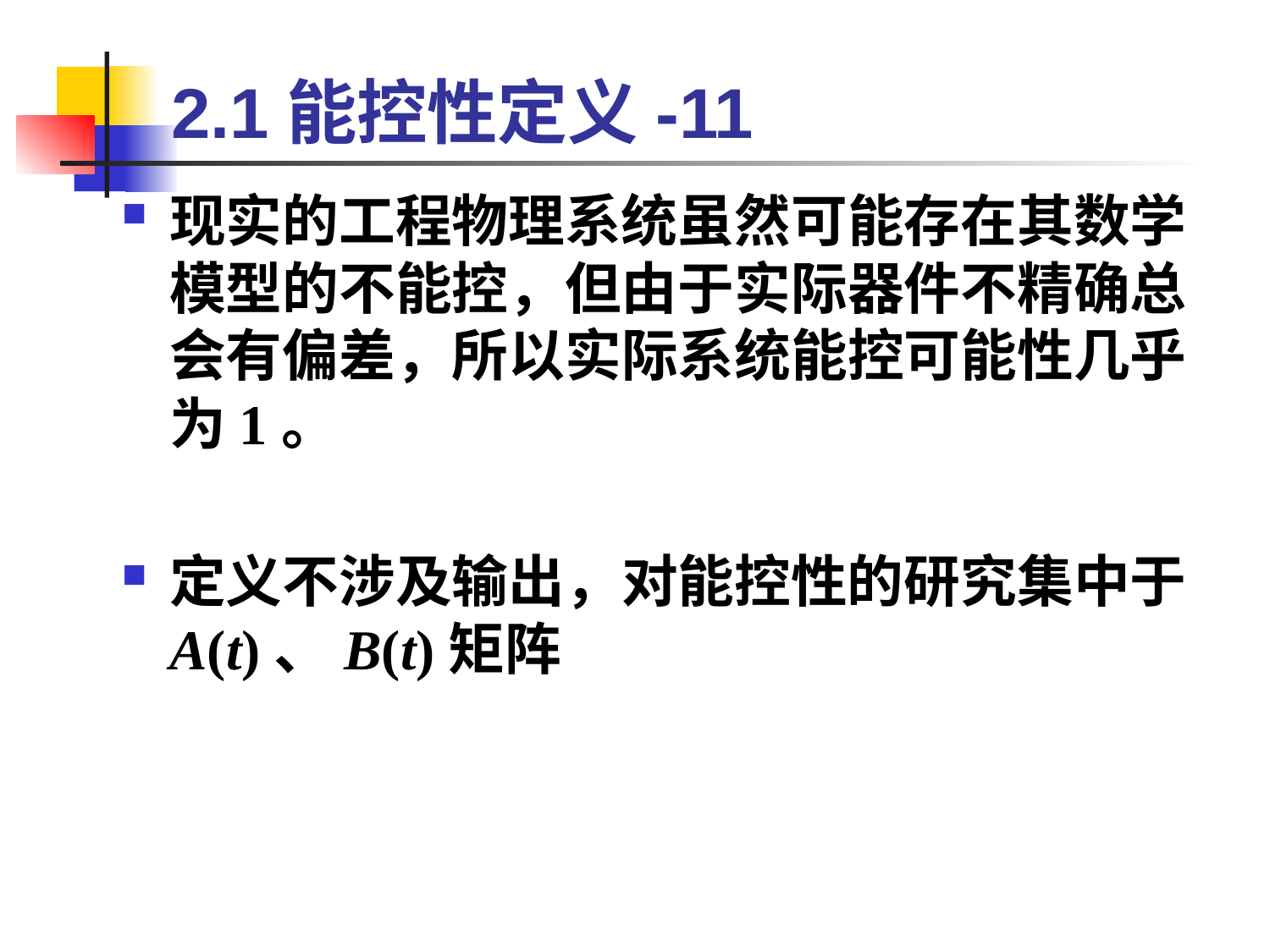

# 2.1能控性定义-11
现实的工程物理系统虽然可能存在其数学模型的不能控，但由于实际器件不精确总会有偏差，所以实际系统能控可能性几乎为1。

定义不涉及输出，对能控性的研究集中于A(t)、B(t)矩阵